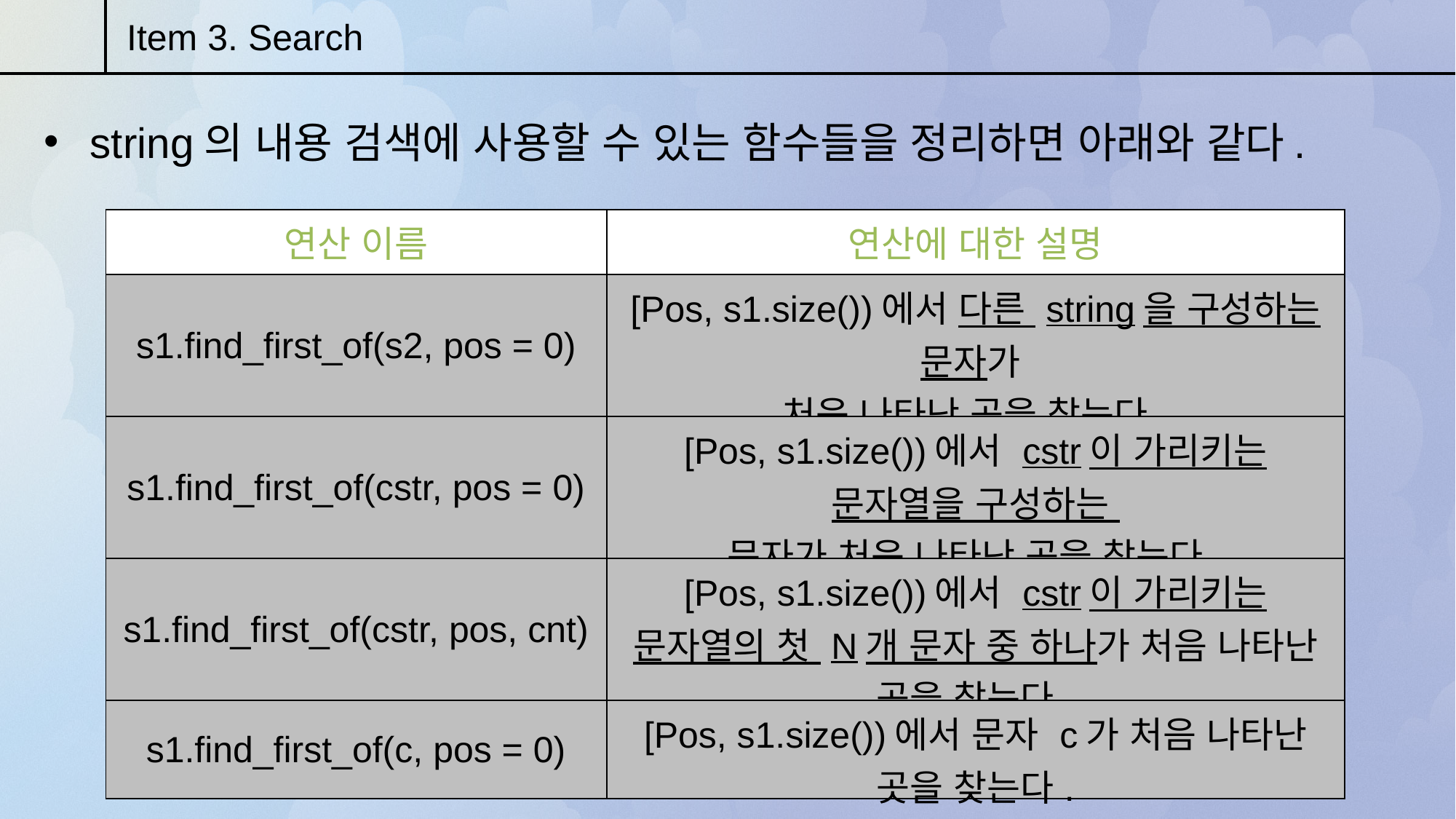

Item 3. Search
 string의 내용 검색에 사용할 수 있는 함수들을 정리하면 아래와 같다.
| 연산 이름 | 연산에 대한 설명 |
| --- | --- |
| s1.find\_first\_of(s2, pos = 0) | [Pos, s1.size())에서 다른 string을 구성하는 문자가 처음 나타난 곳을 찾는다. |
| s1.find\_first\_of(cstr, pos = 0) | [Pos, s1.size())에서 cstr이 가리키는 문자열을 구성하는 문자가 처음 나타난 곳을 찾는다. |
| s1.find\_first\_of(cstr, pos, cnt) | [Pos, s1.size())에서 cstr이 가리키는 문자열의 첫 N개 문자 중 하나가 처음 나타난 곳을 찾는다. |
| s1.find\_first\_of(c, pos = 0) | [Pos, s1.size())에서 문자 c가 처음 나타난 곳을 찾는다. |